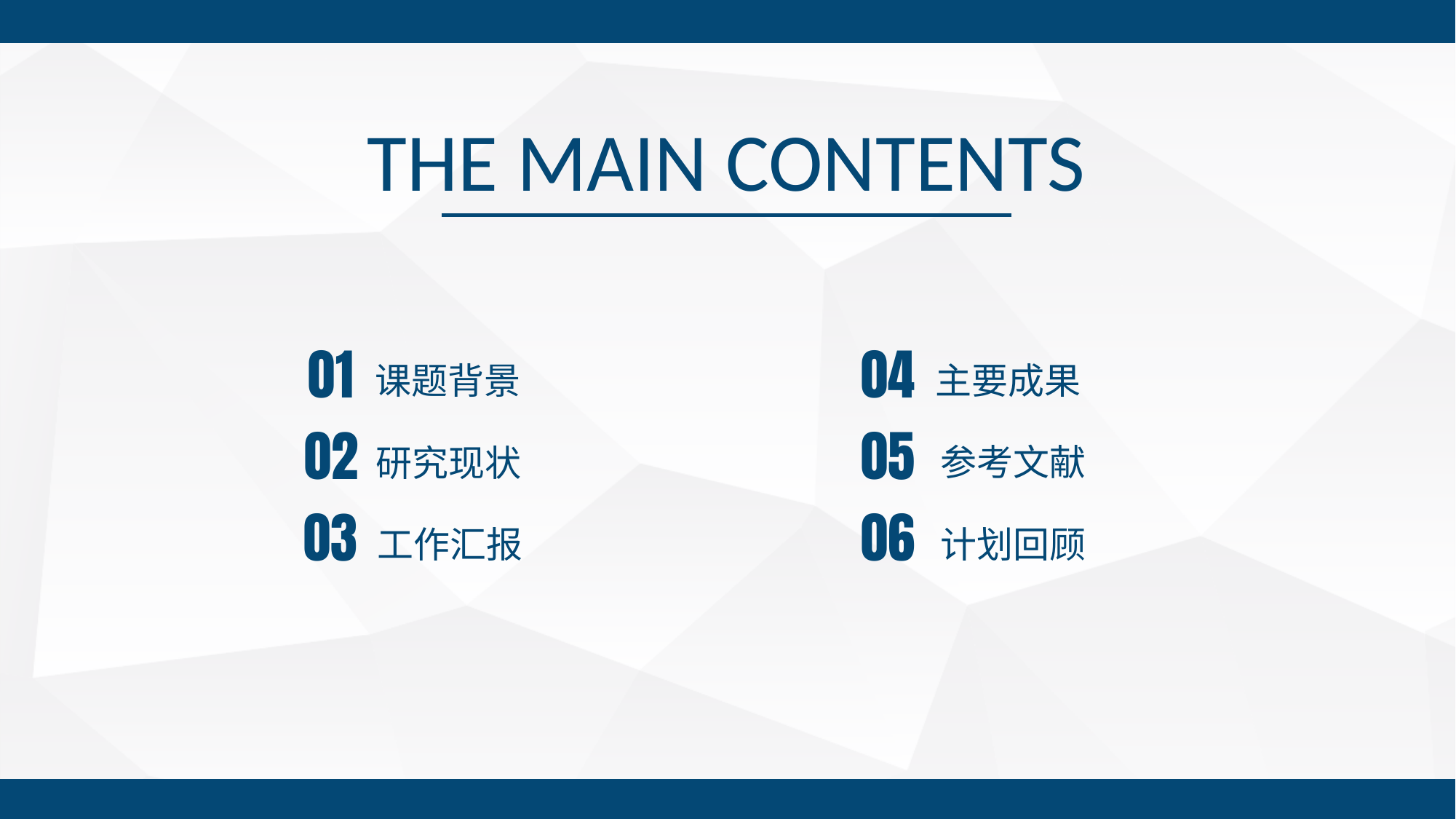

THE MAIN CONTENTS
01
课题背景
04
主要成果
02
研究现状
05
参考文献
03
工作汇报
06
计划回顾